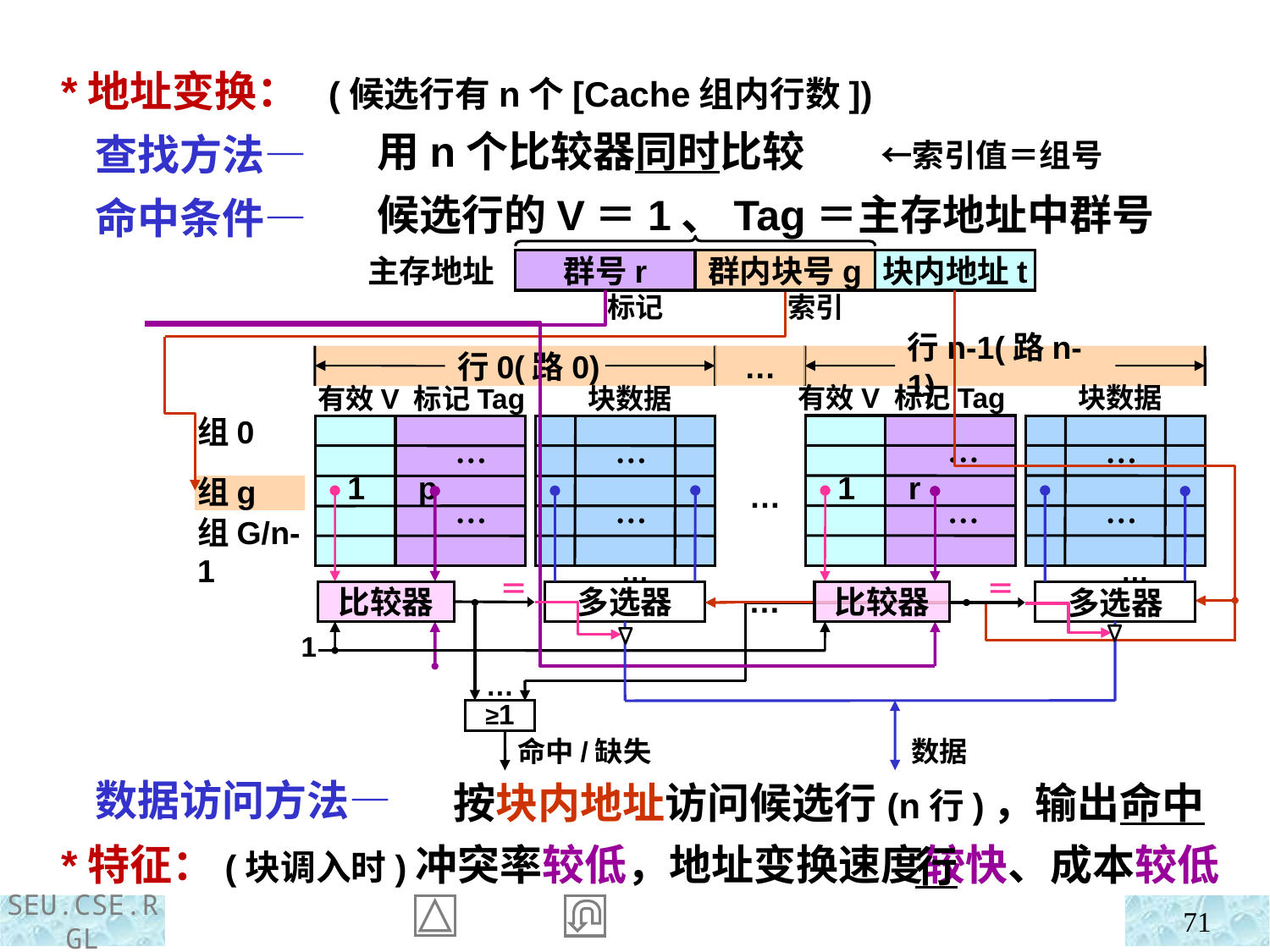

*地址变换：  (候选行有n个[Cache组内行数])
     查找方法—
     命中条件—

     数据访问方法—
用n个比较器同时比较        ←索引值＝组号
候选行的V＝1、Tag＝主存地址中群号

主存地址
群号r
群内块号g
块内地址t
标记

1

…

≥1

命中/缺失
索引

…
…
多选器
多选器

数据
行0(路0)

…

行n-1(路n-1)

有效V 标记Tag
块数据
有效V 标记Tag
块数据

组0

…
…
…
…

1      r

1      p

…
组g
…
…
…
…

组G/n-1
＝
＝
…
比较器
比较器

按块内地址访问候选行(n行)，输出命中行
  *特征：(块调入时)冲突率较低，地址变换速度较快、成本较低

71